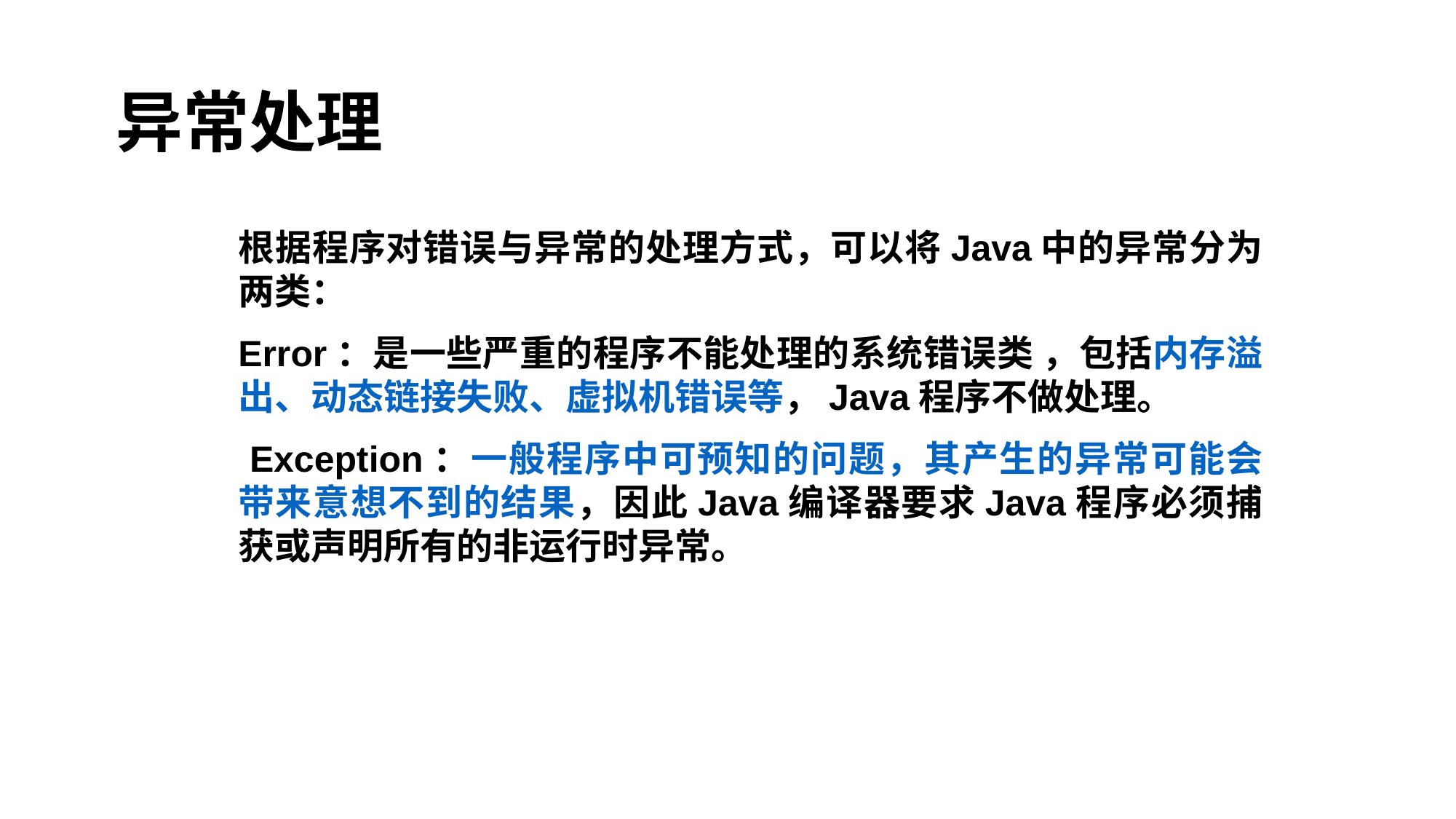

异常处理
根据程序对错误与异常的处理方式，可以将Java中的异常分为两类：
Error：是一些严重的程序不能处理的系统错误类 ，包括内存溢出、动态链接失败、虚拟机错误等，Java程序不做处理。
 Exception：一般程序中可预知的问题，其产生的异常可能会带来意想不到的结果，因此Java编译器要求Java程序必须捕获或声明所有的非运行时异常。